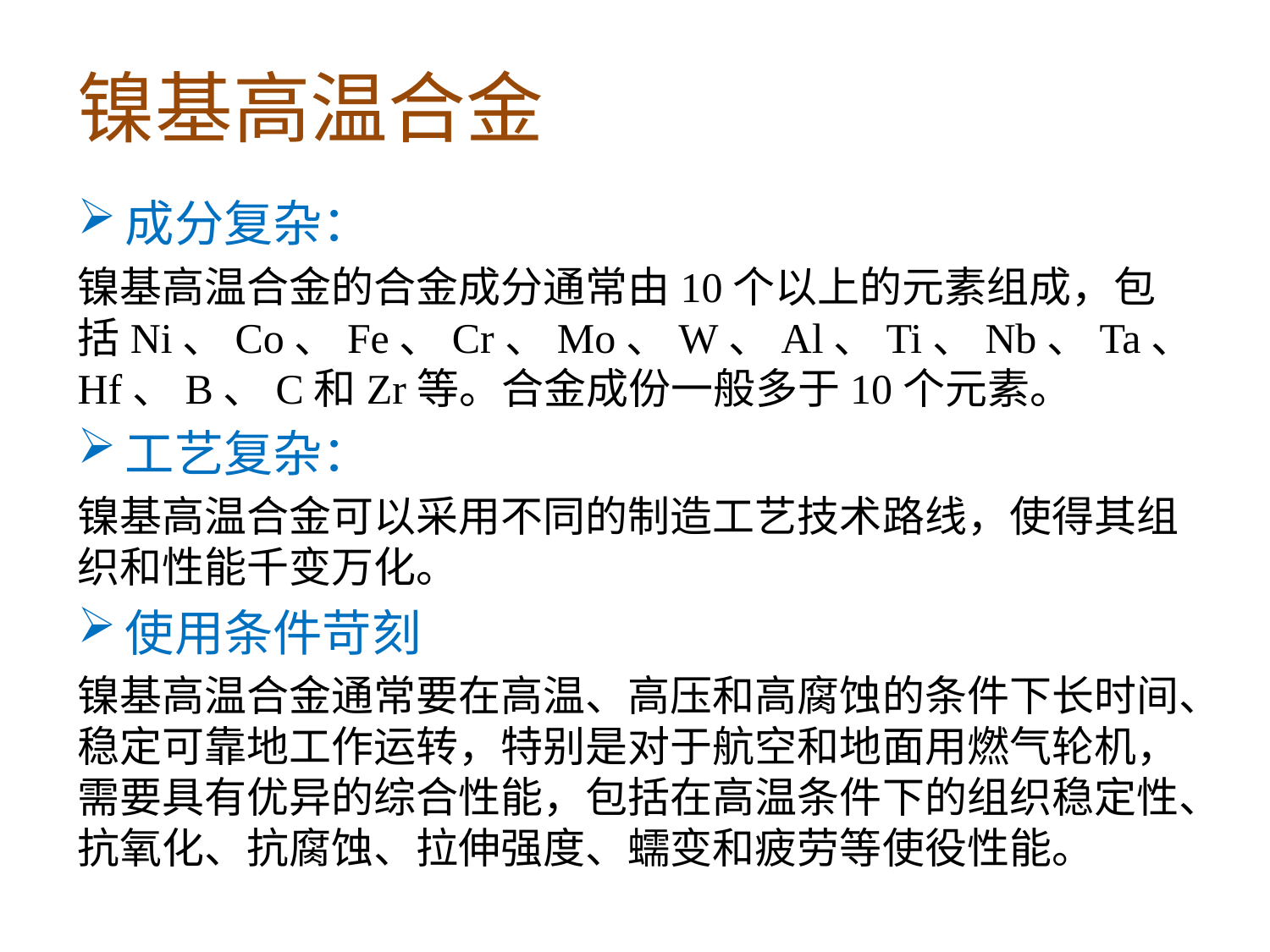

# 镍基高温合金
成分复杂：
镍基高温合金的合金成分通常由10个以上的元素组成，包括Ni、Co、Fe、Cr、Mo、W、Al、Ti、Nb、Ta、Hf、B、C和Zr等。合金成份一般多于10个元素。
工艺复杂：
镍基高温合金可以采用不同的制造工艺技术路线，使得其组织和性能千变万化。
使用条件苛刻
镍基高温合金通常要在高温、高压和高腐蚀的条件下长时间、稳定可靠地工作运转，特别是对于航空和地面用燃气轮机，需要具有优异的综合性能，包括在高温条件下的组织稳定性、抗氧化、抗腐蚀、拉伸强度、蠕变和疲劳等使役性能。